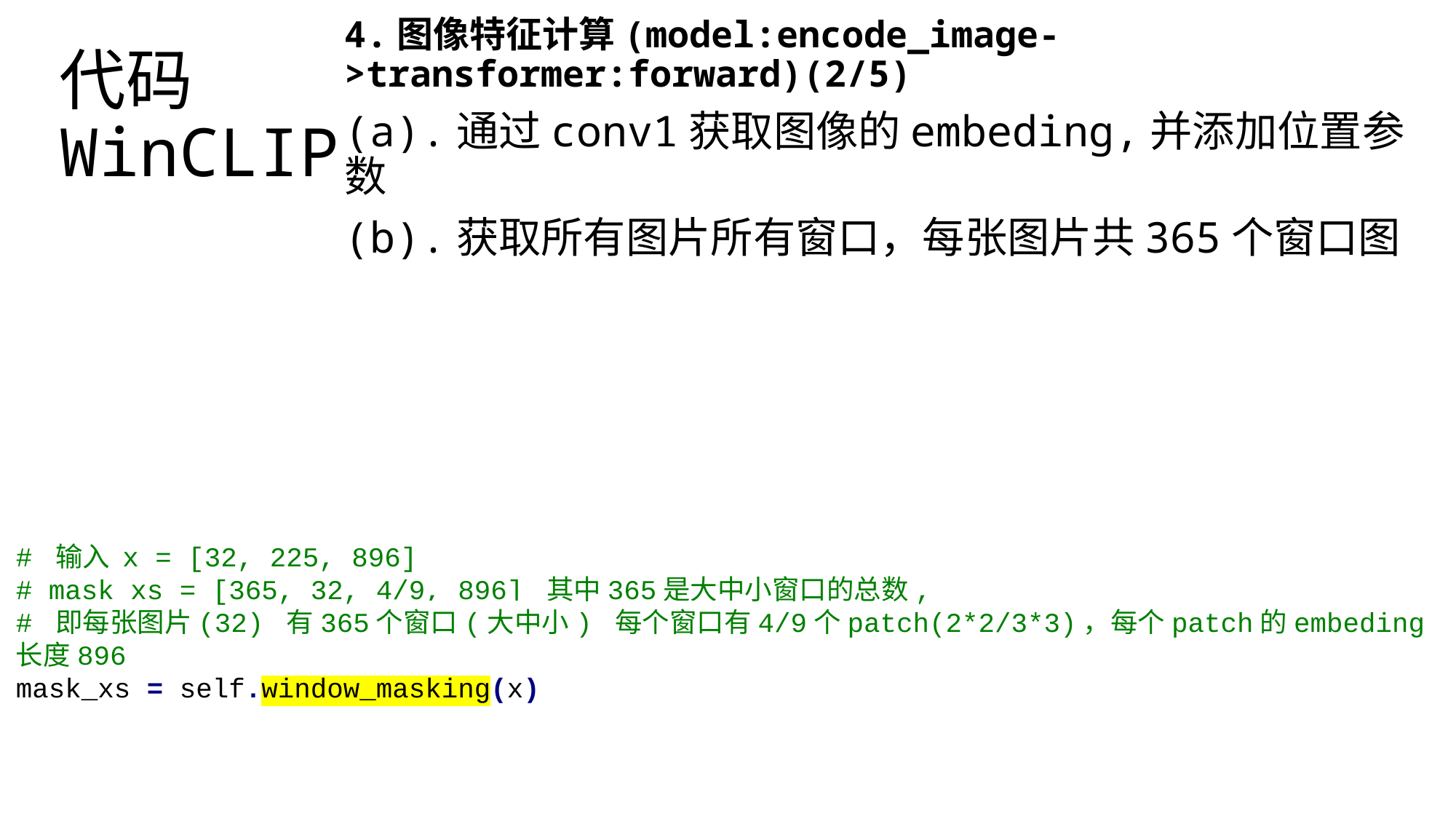

4.图像特征计算(model:encode_image->transformer:forward)(2/5)
(a).通过conv1获取图像的embeding,并添加位置参数
(b).获取所有图片所有窗口，每张图片共365个窗口图
# 代码 WinCLIP
# 输入 x = [32, 225, 896]
# mask_xs = [365, 32, 4/9, 896] 其中365是大中小窗口的总数,
# 即每张图片(32) 有365个窗口(大中小) 每个窗口有4/9个patch(2*2/3*3)，每个patch的embeding长度896
mask_xs = self.window_masking(x)